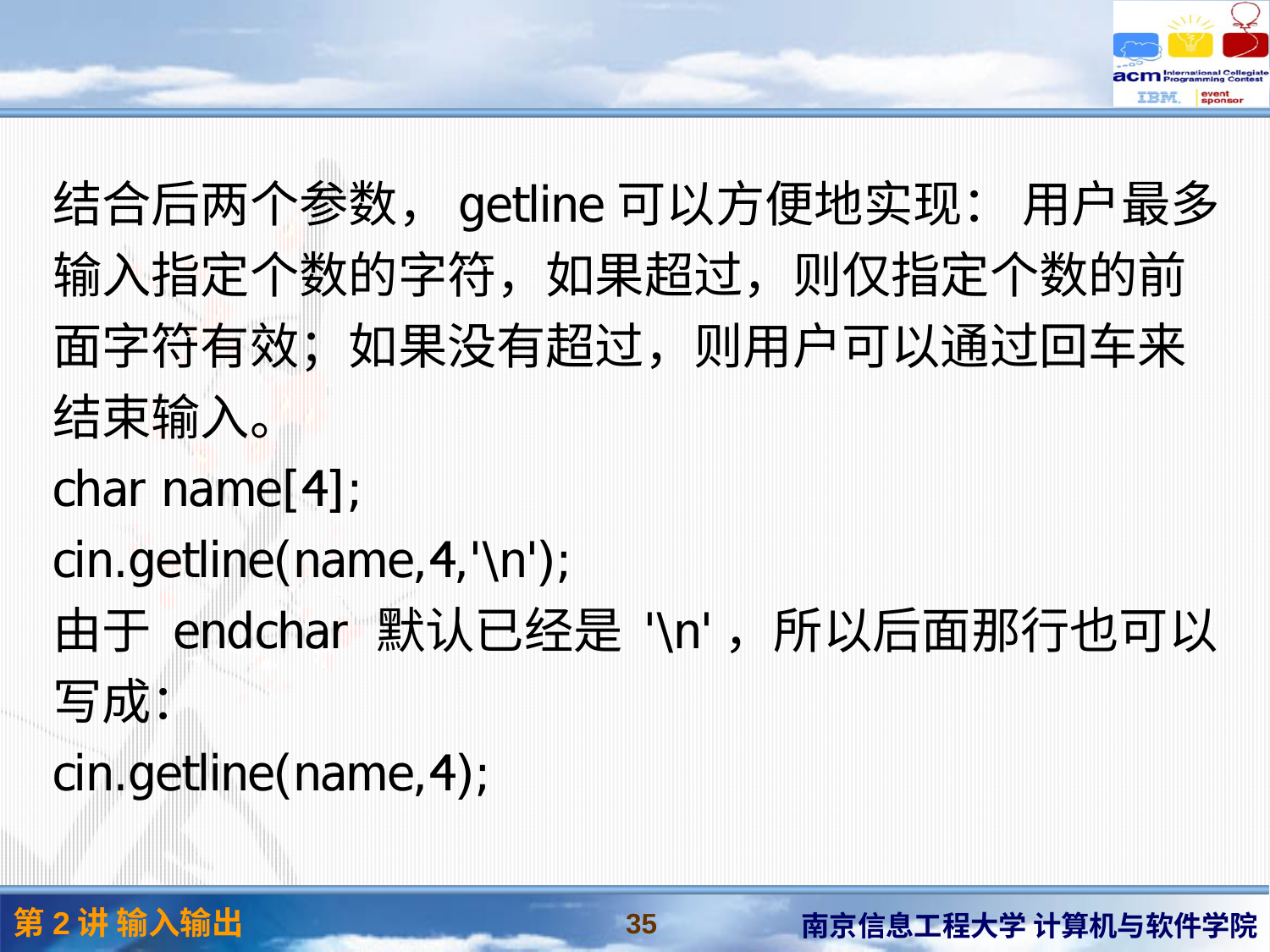

#
结合后两个参数，getline可以方便地实现： 用户最多输入指定个数的字符，如果超过，则仅指定个数的前面字符有效；如果没有超过，则用户可以通过回车来结束输入。
char name[4];
cin.getline(name,4,'\n');
由于 endchar 默认已经是 '\n'，所以后面那行也可以写成：
cin.getline(name,4);